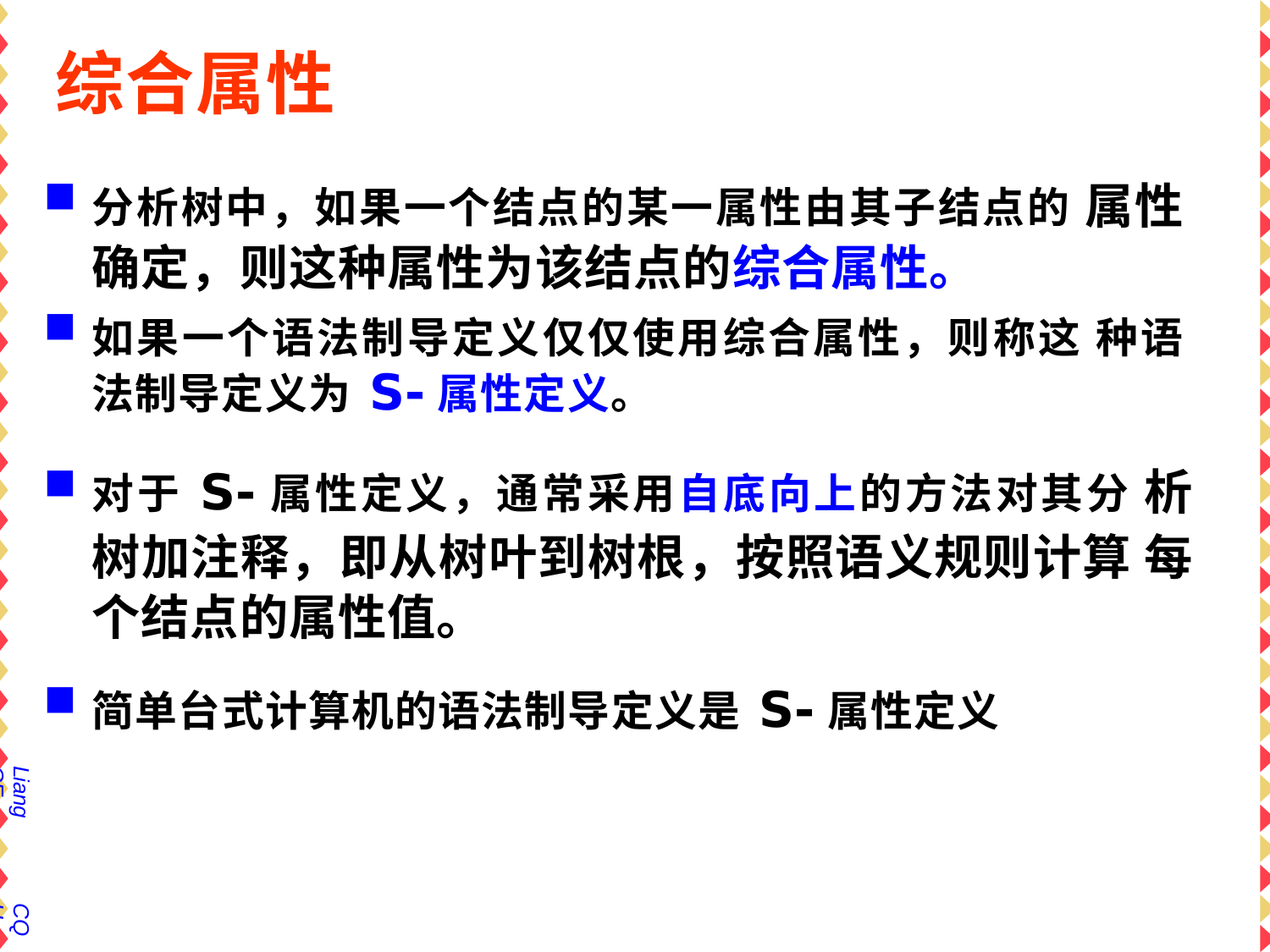

# 综合属性
分析树中，如果一个结点的某一属性由其子结点的 属性确定，则这种属性为该结点的综合属性。
如果一个语法制导定义仅仅使用综合属性，则称这 种语法制导定义为S-属性定义。
对于S-属性定义，通常采用自底向上的方法对其分 析树加注释，即从树叶到树根，按照语义规则计算 每个结点的属性值。
简单台式计算机的语法制导定义是S-属性定义
Liang GE
CQU
16